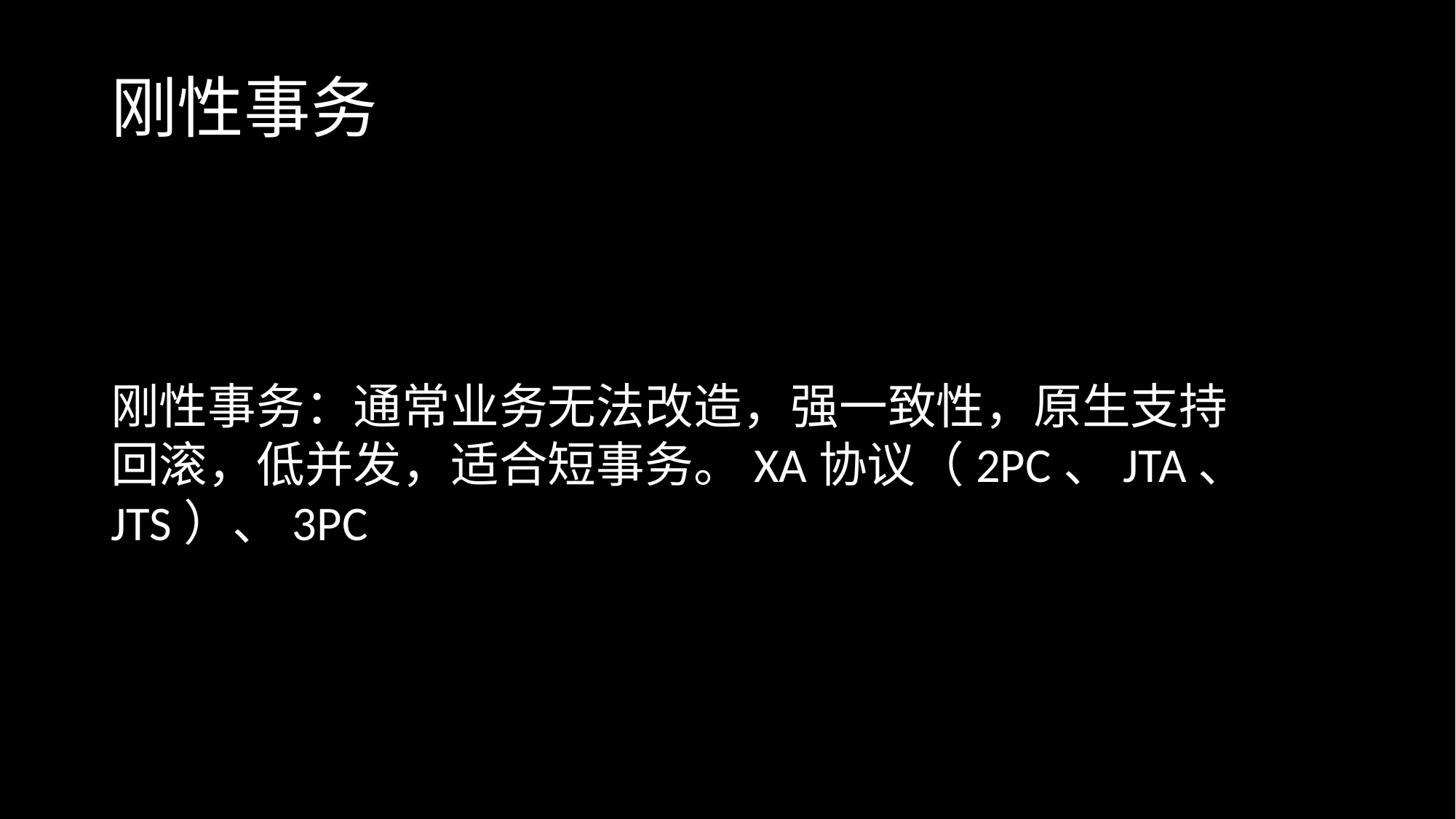

刚性事务
刚性事务：通常业务无法改造，强一致性，原生支持回滚，低并发，适合短事务。XA协议（2PC、JTA、JTS）、3PC